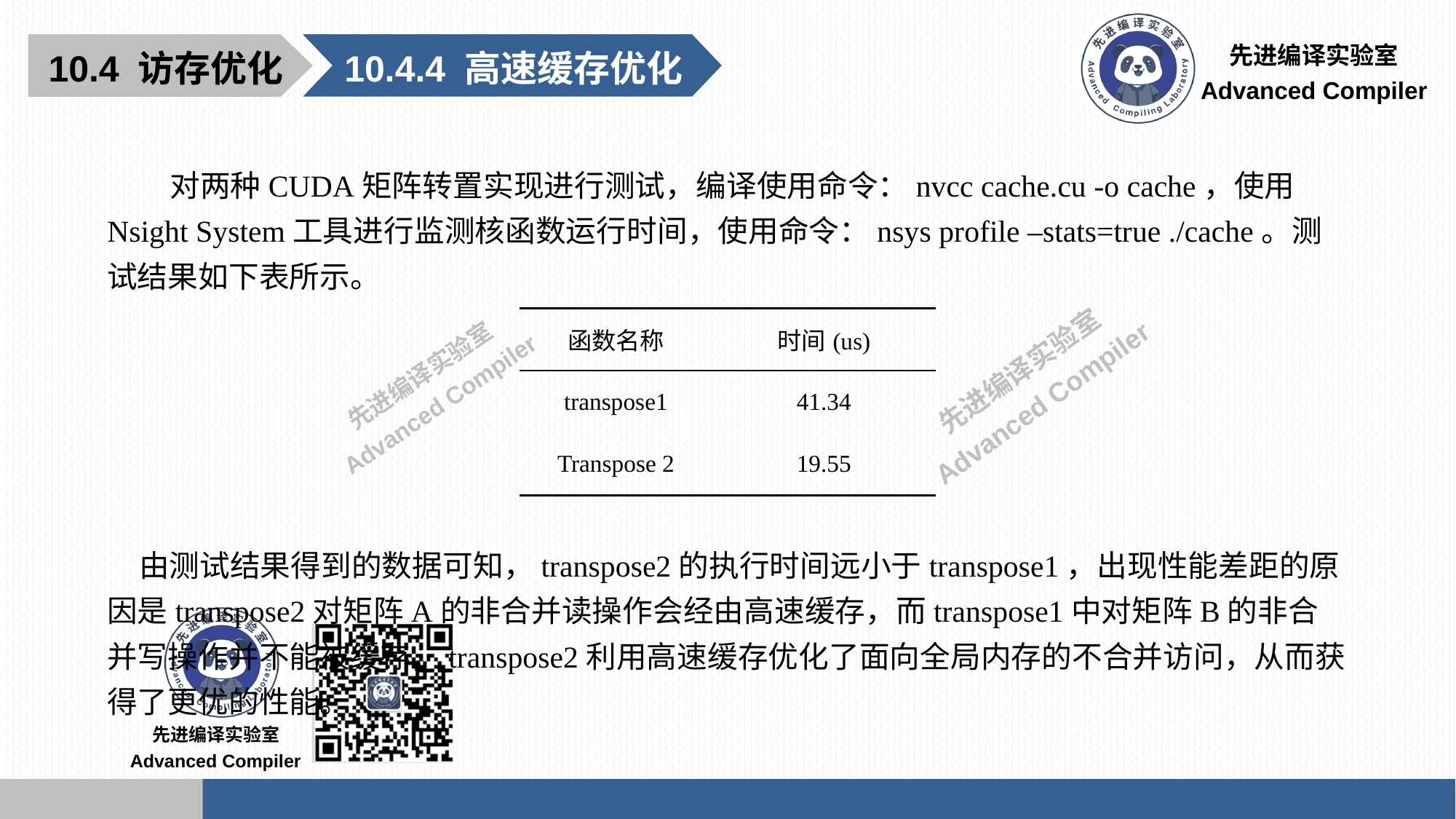

10.4.4 高速缓存优化
10.4 访存优化

      对两种CUDA矩阵转置实现进行测试，编译使用命令：nvcc cache.cu -o cache，使用Nsight System工具进行监测核函数运行时间，使用命令：nsys profile –stats=true ./cache。测试结果如下表所示。
| 函数名称 | 时间(us) |
| --- | --- |
| transpose1 | 41.34 |
| Transpose 2 | 19.55 |
由测试结果得到的数据可知，transpose2的执行时间远小于transpose1，出现性能差距的原因是transpose2对矩阵A的非合并读操作会经由高速缓存，而transpose1中对矩阵B的非合并写操作并不能被缓存，transpose2利用高速缓存优化了面向全局内存的不合并访问，从而获得了更优的性能。